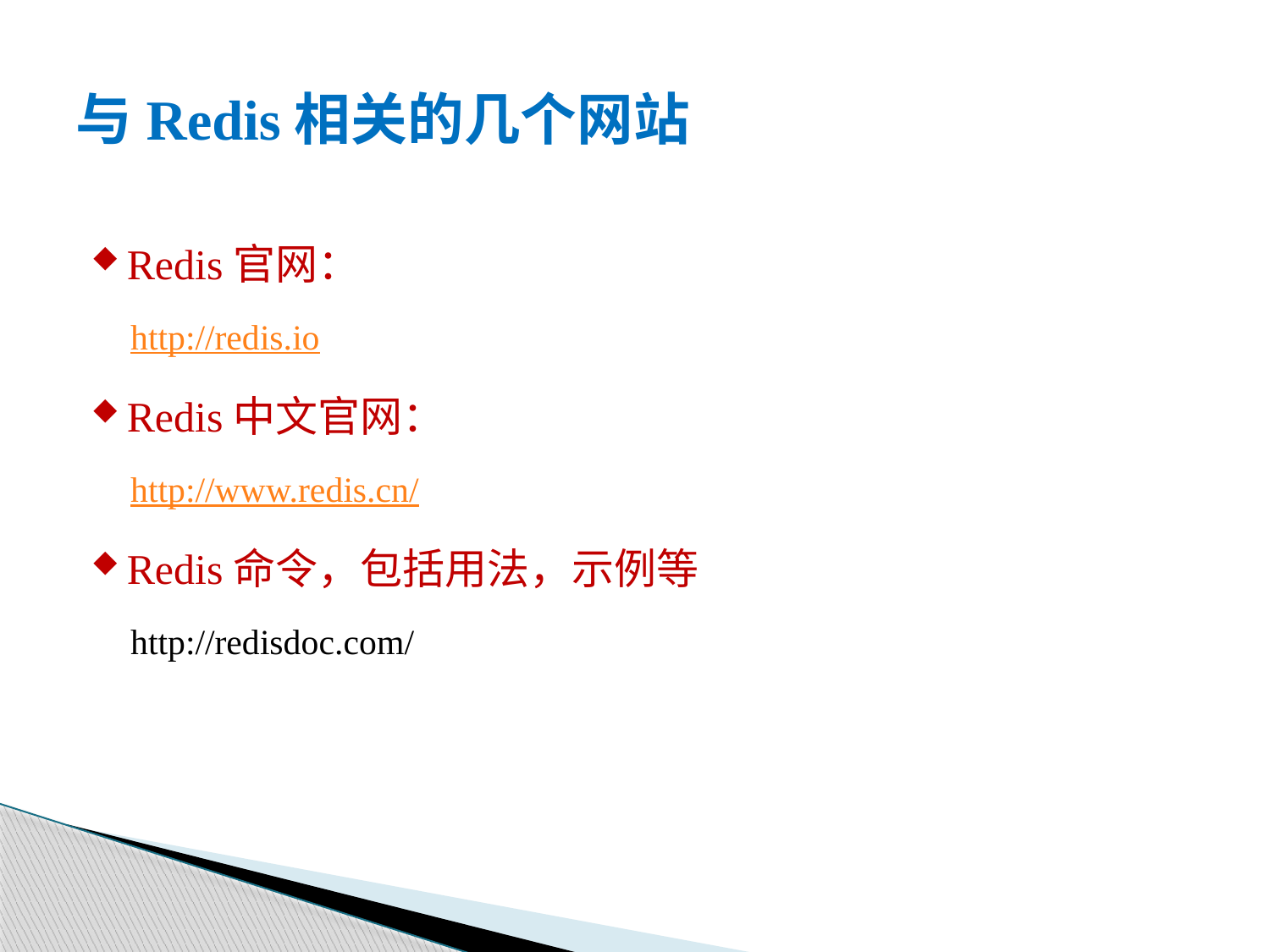

# 与Redis相关的几个网站
Redis官网：
http://redis.io
Redis中文官网：
http://www.redis.cn/
Redis命令，包括用法，示例等
http://redisdoc.com/